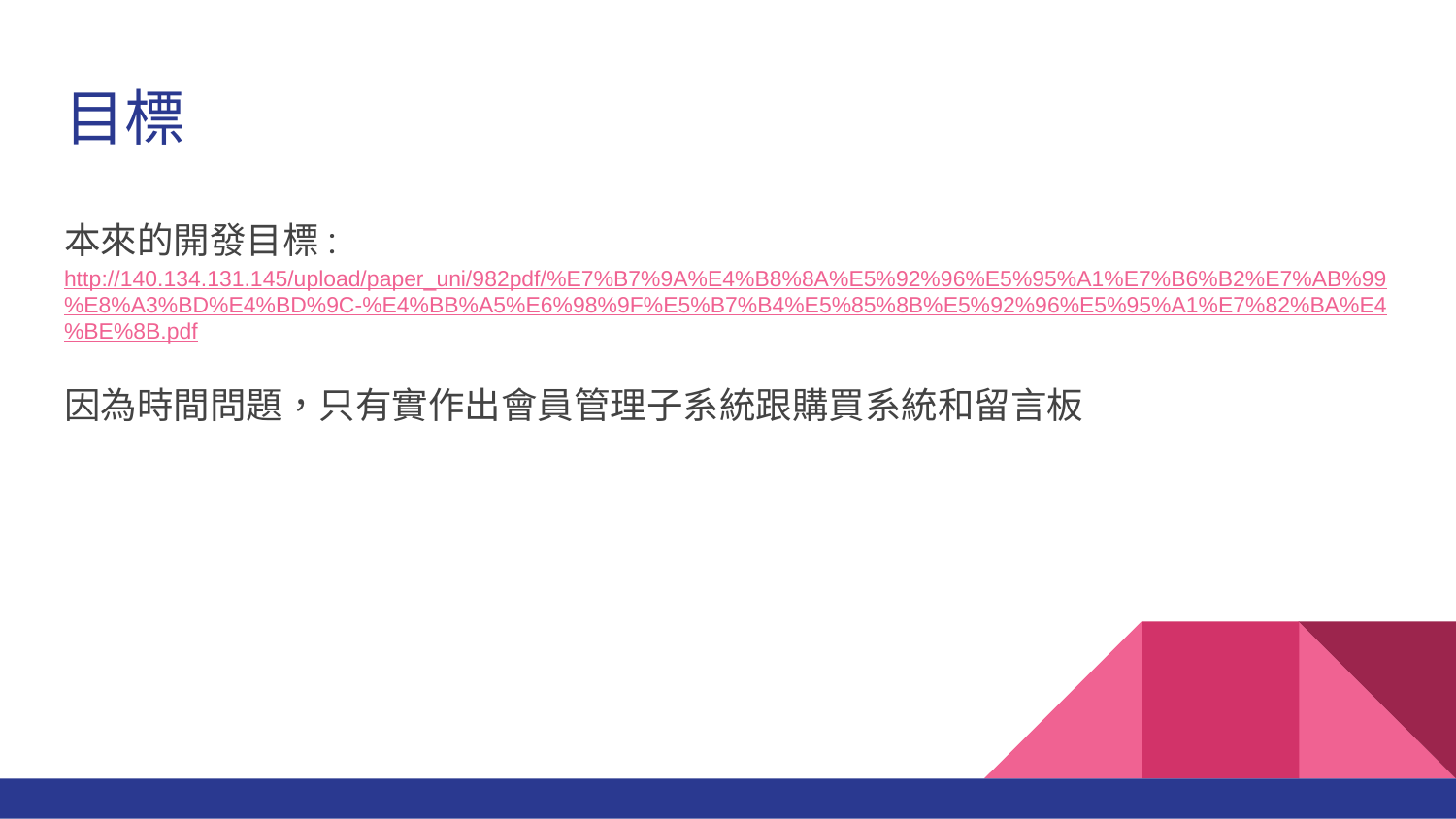

# 目標
本來的開發目標:http://140.134.131.145/upload/paper_uni/982pdf/%E7%B7%9A%E4%B8%8A%E5%92%96%E5%95%A1%E7%B6%B2%E7%AB%99%E8%A3%BD%E4%BD%9C-%E4%BB%A5%E6%98%9F%E5%B7%B4%E5%85%8B%E5%92%96%E5%95%A1%E7%82%BA%E4%BE%8B.pdf
因為時間問題，只有實作出會員管理子系統跟購買系統和留言板